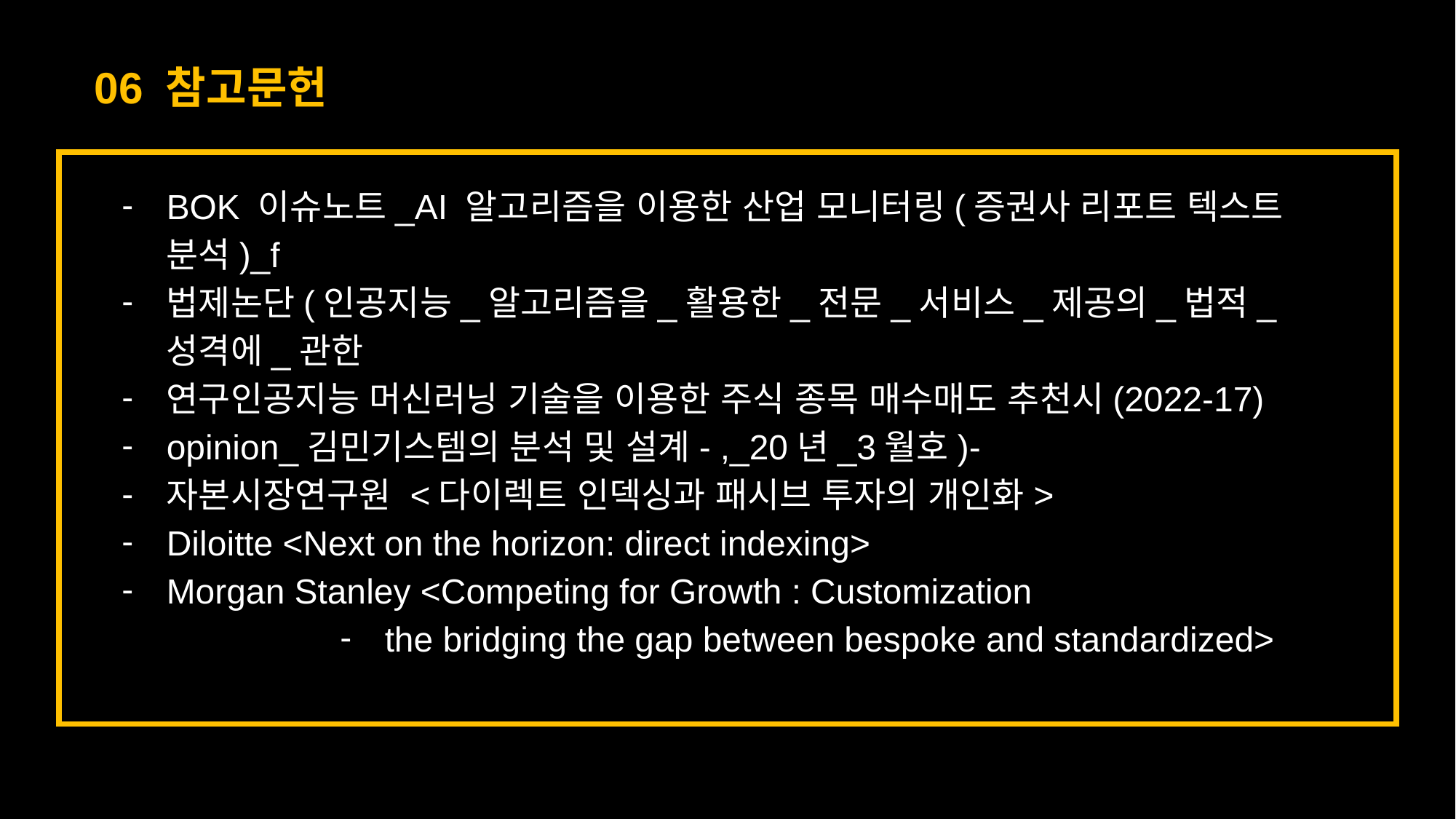

06 참고문헌

BOK 이슈노트_AI 알고리즘을 이용한 산업 모니터링(증권사 리포트 텍스트 분석)_f
법제논단(인공지능_알고리즘을_활용한_전문_서비스_제공의_법적_성격에_관한
연구인공지능 머신러닝 기술을 이용한 주식 종목 매수매도 추천시(2022-17)
opinion_김민기스템의 분석 및 설계- ,_20년_3월호)-
자본시장연구원 <다이렉트 인덱싱과 패시브 투자의 개인화>
Diloitte <Next on the horizon: direct indexing>
Morgan Stanley <Competing for Growth : Customization
the bridging the gap between bespoke and standardized>